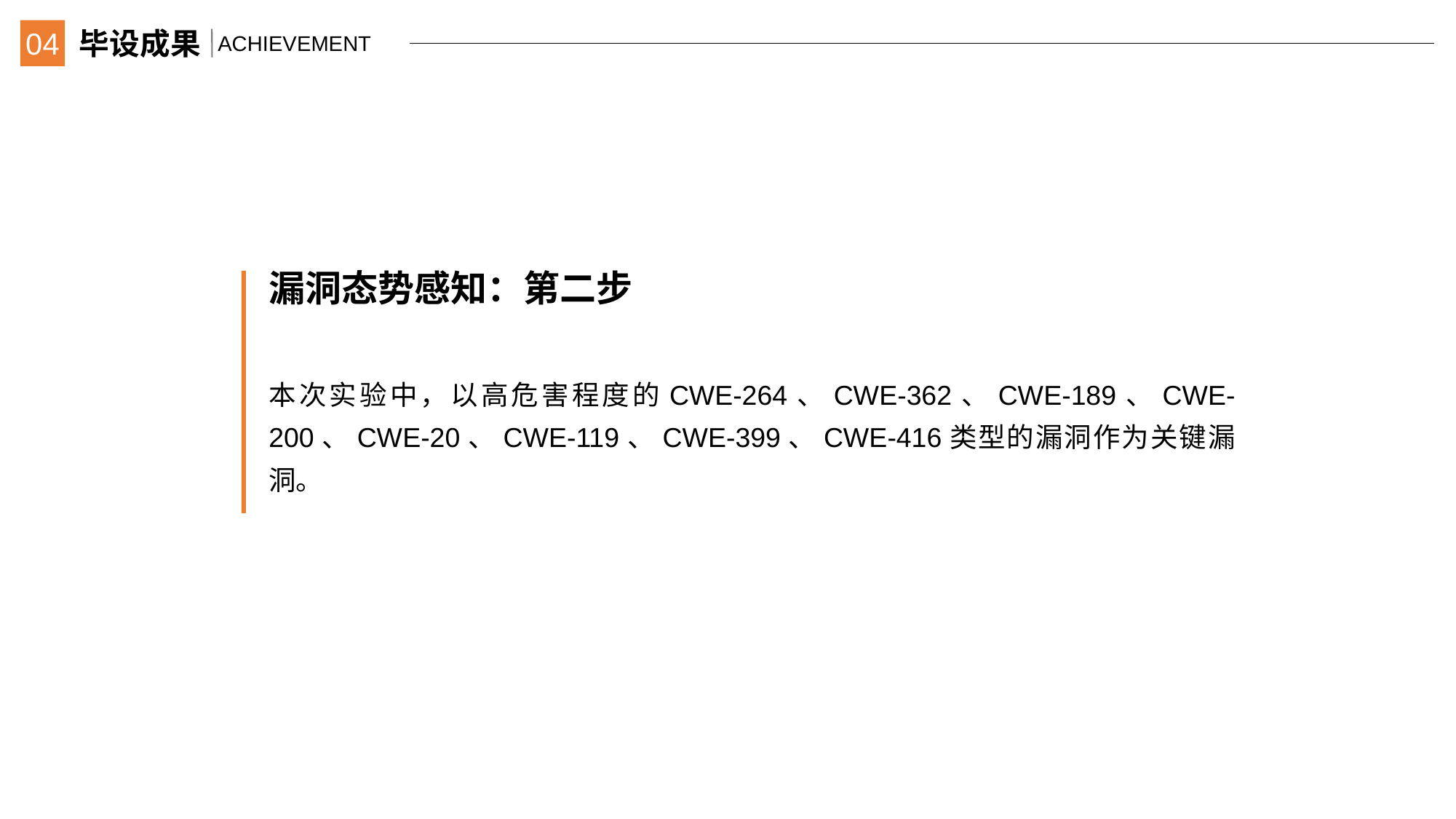

04
毕设成果

ACHIEVEMENT
漏洞态势感知：第二步

本次实验中，以高危害程度的CWE-264、CWE-362、CWE-189、CWE-200、CWE-20、CWE-119、CWE-399、CWE-416类型的漏洞作为关键漏洞。